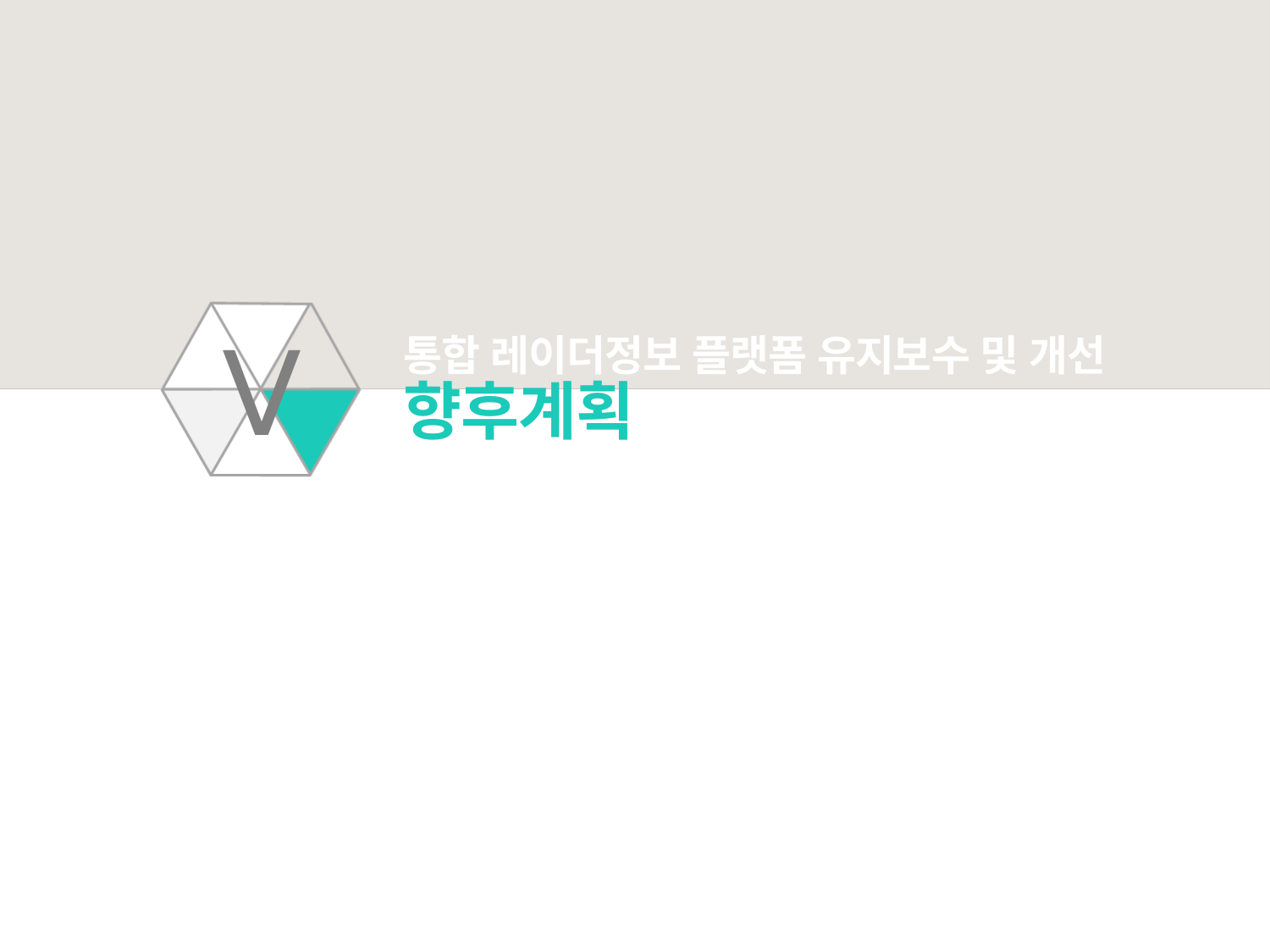

통합 레이더정보 플랫폼 유지보수 및 개선
향후계획
Ⅴ